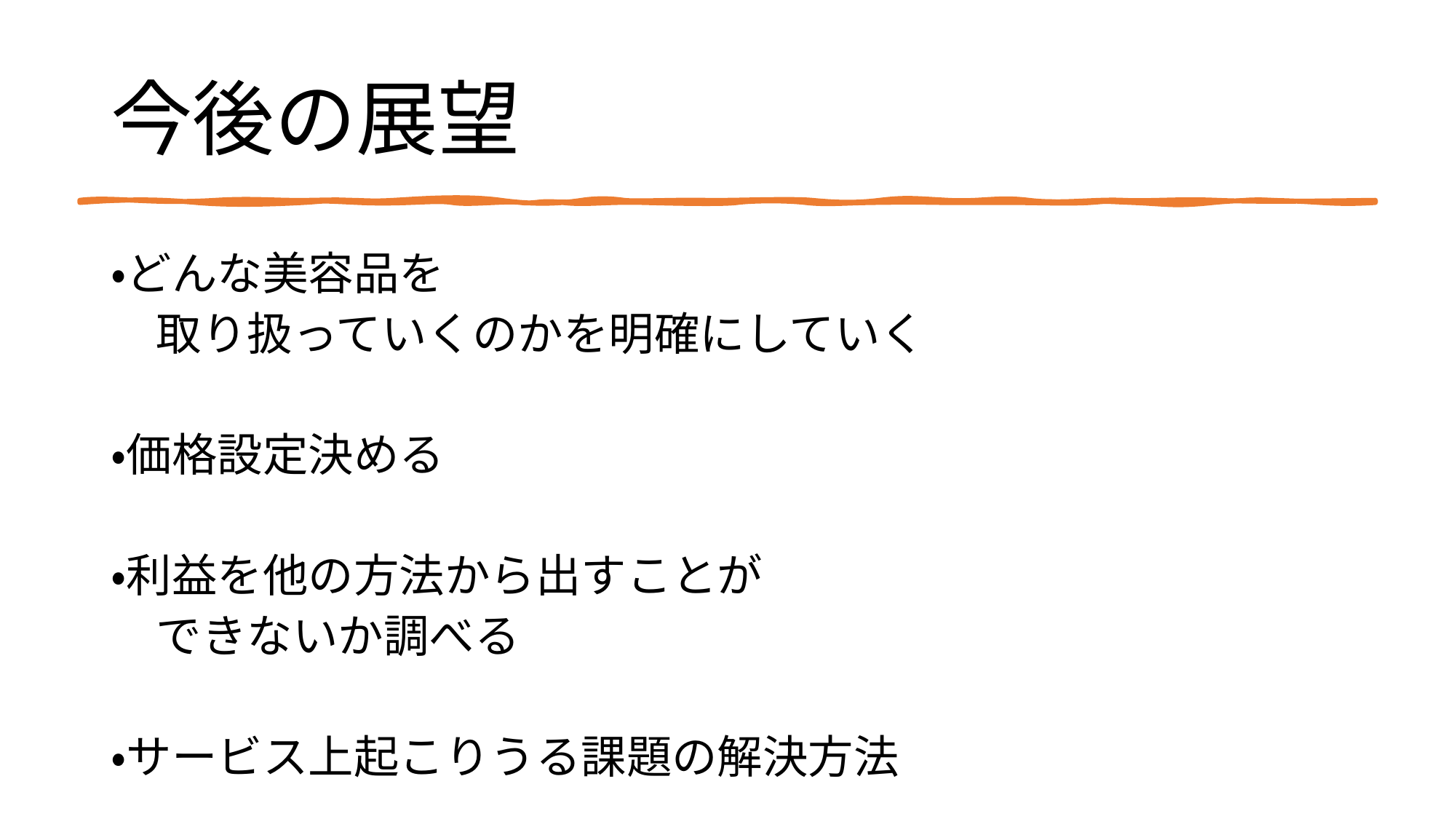

# 今後の展望

・どんな美容品を
　取り扱っていくのかを明確にしていく

・価格設定決める

・利益を他の方法から出すことが
　できないか調べる

・サービス上起こりうる課題の解決方法